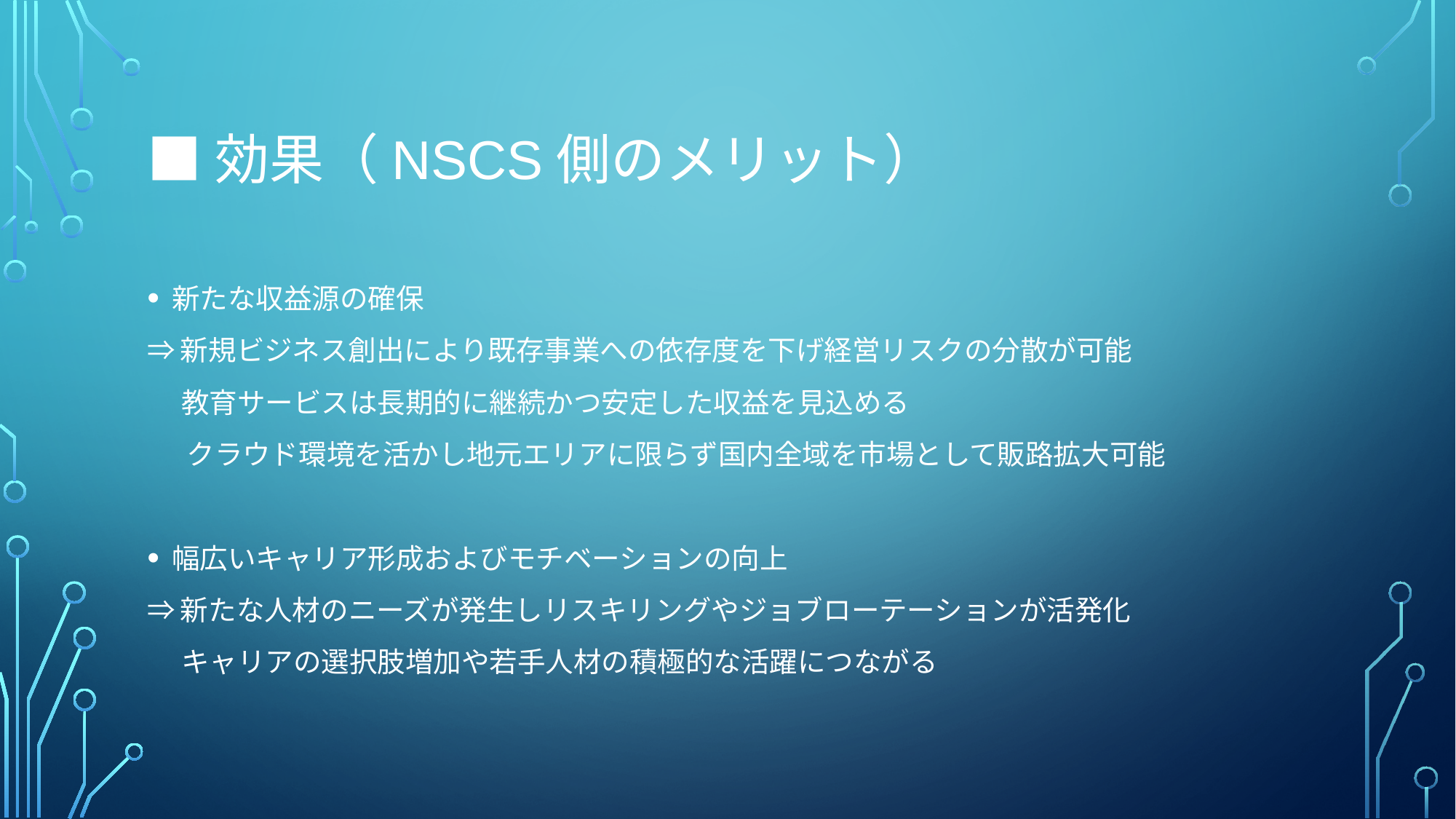

# ■効果（NSCS側のメリット）
新たな収益源の確保
⇒新規ビジネス創出により既存事業への依存度を下げ経営リスクの分散が可能
　 教育サービスは長期的に継続かつ安定した収益を見込める
 　クラウド環境を活かし地元エリアに限らず国内全域を市場として販路拡大可能

幅広いキャリア形成およびモチベーションの向上
⇒新たな人材のニーズが発生しリスキリングやジョブローテーションが活発化
　 キャリアの選択肢増加や若手人材の積極的な活躍につながる